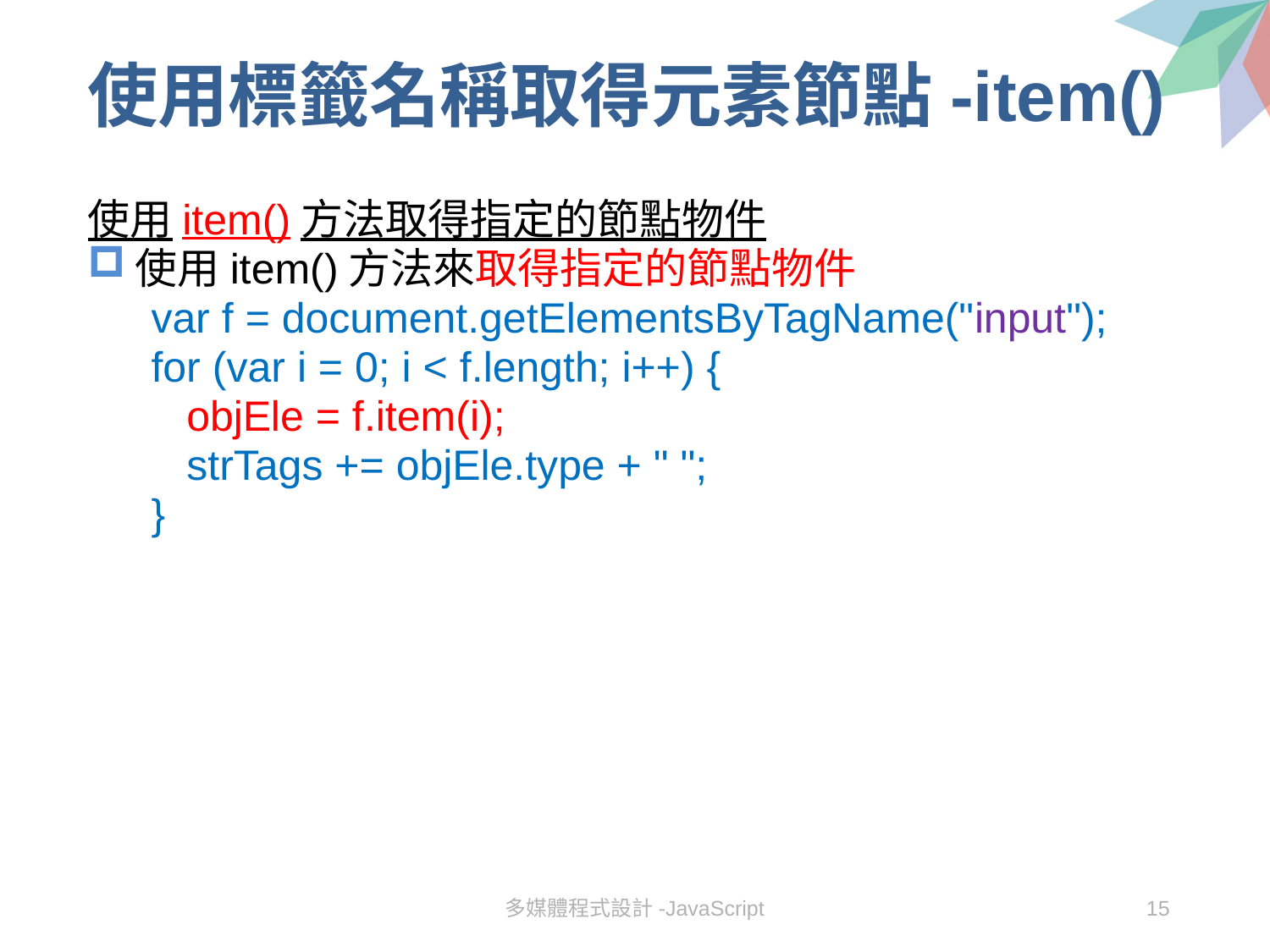

# 使用標籤名稱取得元素節點-item()
使用item()方法取得指定的節點物件
使用item()方法來取得指定的節點物件
var f = document.getElementsByTagName("input");
for (var i = 0; i < f.length; i++) {
   objEle = f.item(i);
   strTags += objEle.type + " ";
}
多媒體程式設計-JavaScript
15